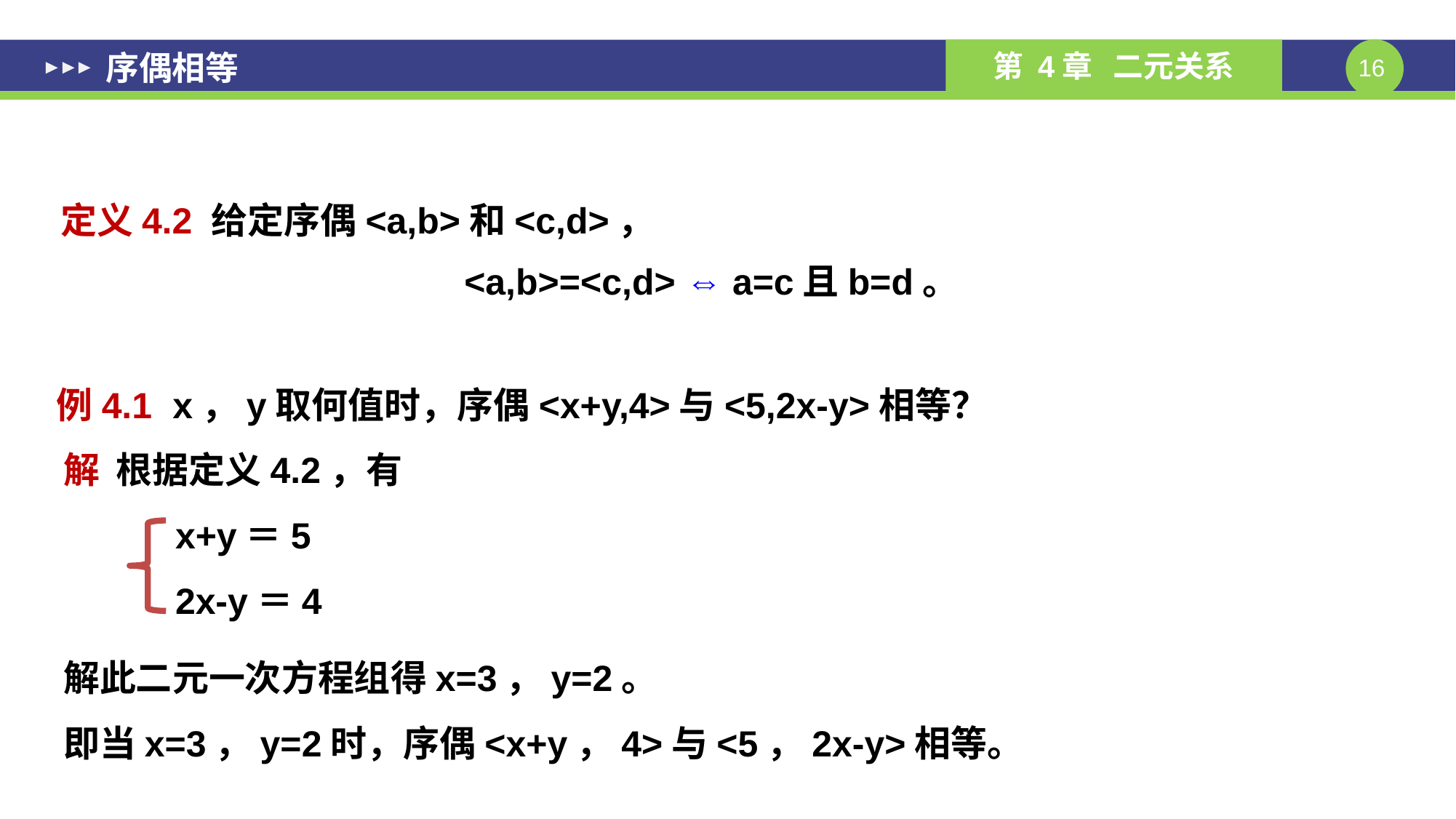

# 序偶相等
定义4.2 给定序偶<a,b>和<c,d>，
<a,b>=<c,d> ⇔ a=c且b=d。
例4.1  x，y取何值时，序偶<x+y,4>与<5,2x-y>相等？
解  根据定义4.2，有
           x+y＝5
           2x-y＝4

解此二元一次方程组得x=3，y=2。
即当x=3，y=2时，序偶<x+y，4>与<5，2x-y>相等。